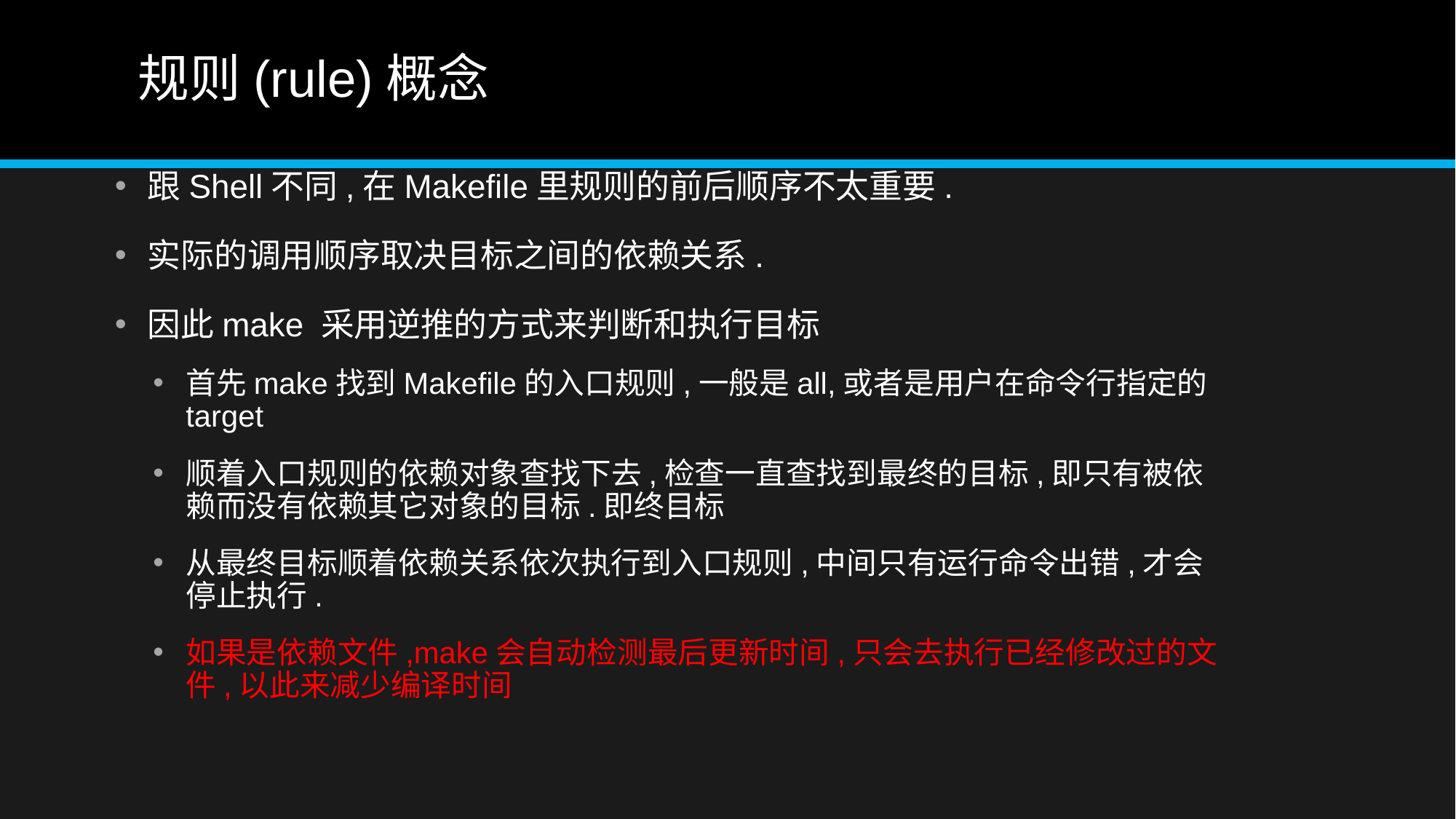

# 规则(rule)概念
跟Shell不同,在Makefile里规则的前后顺序不太重要.
实际的调用顺序取决目标之间的依赖关系.
因此make 采用逆推的方式来判断和执行目标
首先make找到Makefile的入口规则,一般是all,或者是用户在命令行指定的target
顺着入口规则的依赖对象查找下去,检查一直查找到最终的目标,即只有被依赖而没有依赖其它对象的目标.即终目标
从最终目标顺着依赖关系依次执行到入口规则,中间只有运行命令出错,才会停止执行.
如果是依赖文件,make会自动检测最后更新时间,只会去执行已经修改过的文件,以此来减少编译时间